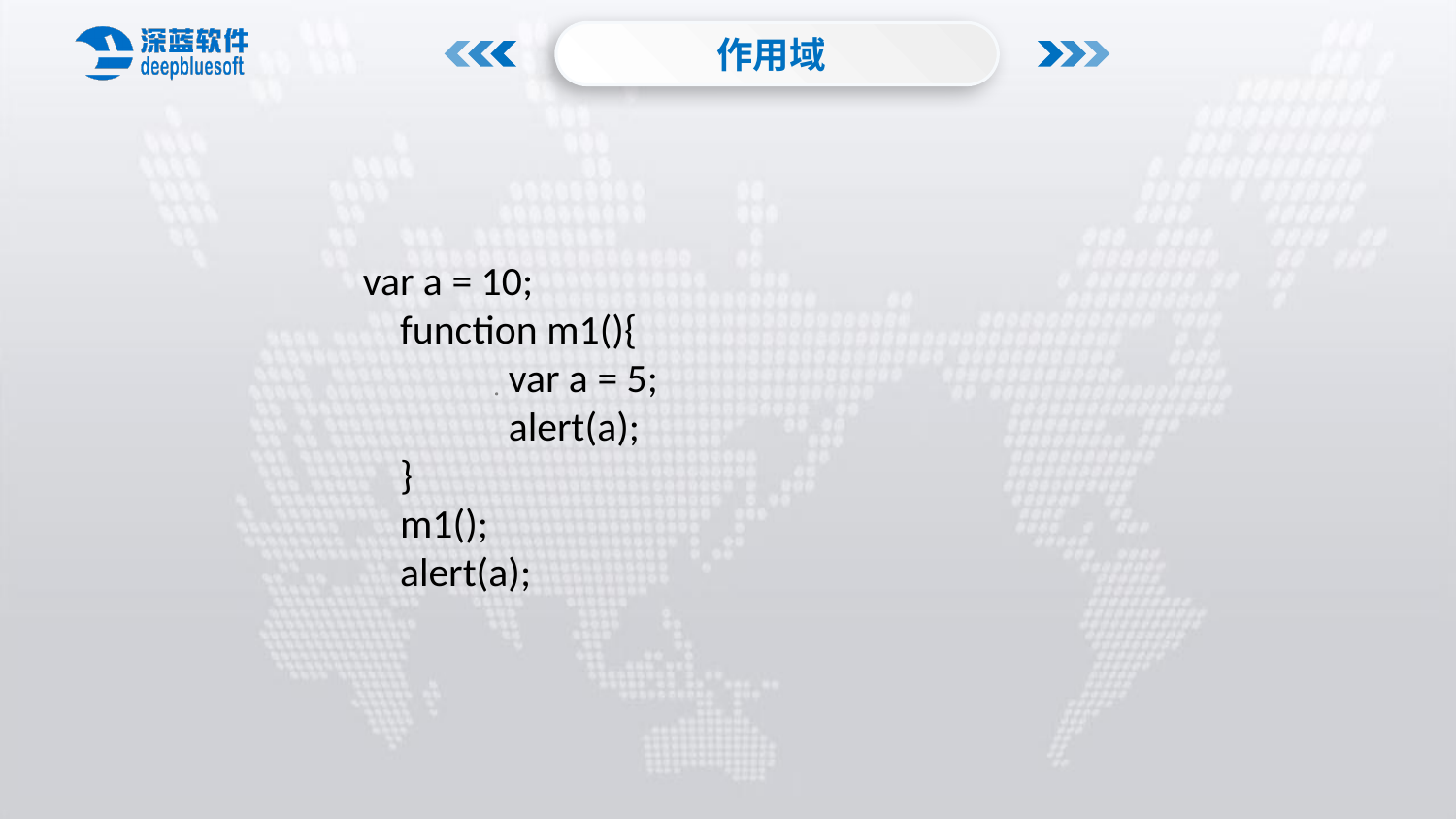

作用域

var a = 10;
    function m1(){
	var a = 5;
        	alert(a);
    }
    m1();
    alert(a);